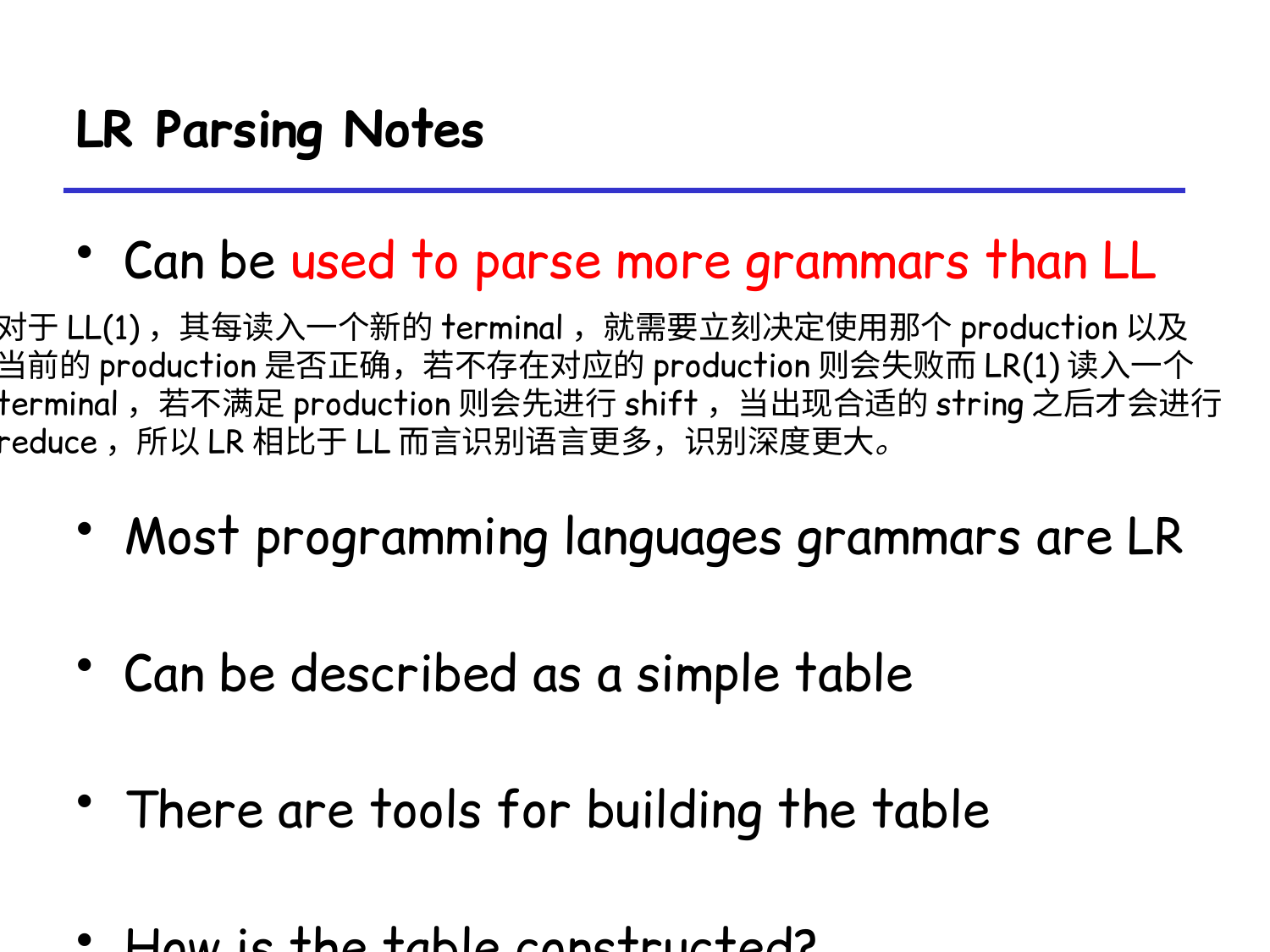

# LR Parsing Notes
Can be used to parse more grammars than LL

Most programming languages grammars are LR

Can be described as a simple table

There are tools for building the table

How is the table constructed?
对于LL(1)，其每读入一个新的terminal，就需要立刻决定使用那个production以及
当前的production是否正确，若不存在对应的production则会失败而LR(1)读入一个
terminal，若不满足production则会先进行shift，当出现合适的string之后才会进行
reduce，所以LR相比于LL而言识别语言更多，识别深度更大。
50